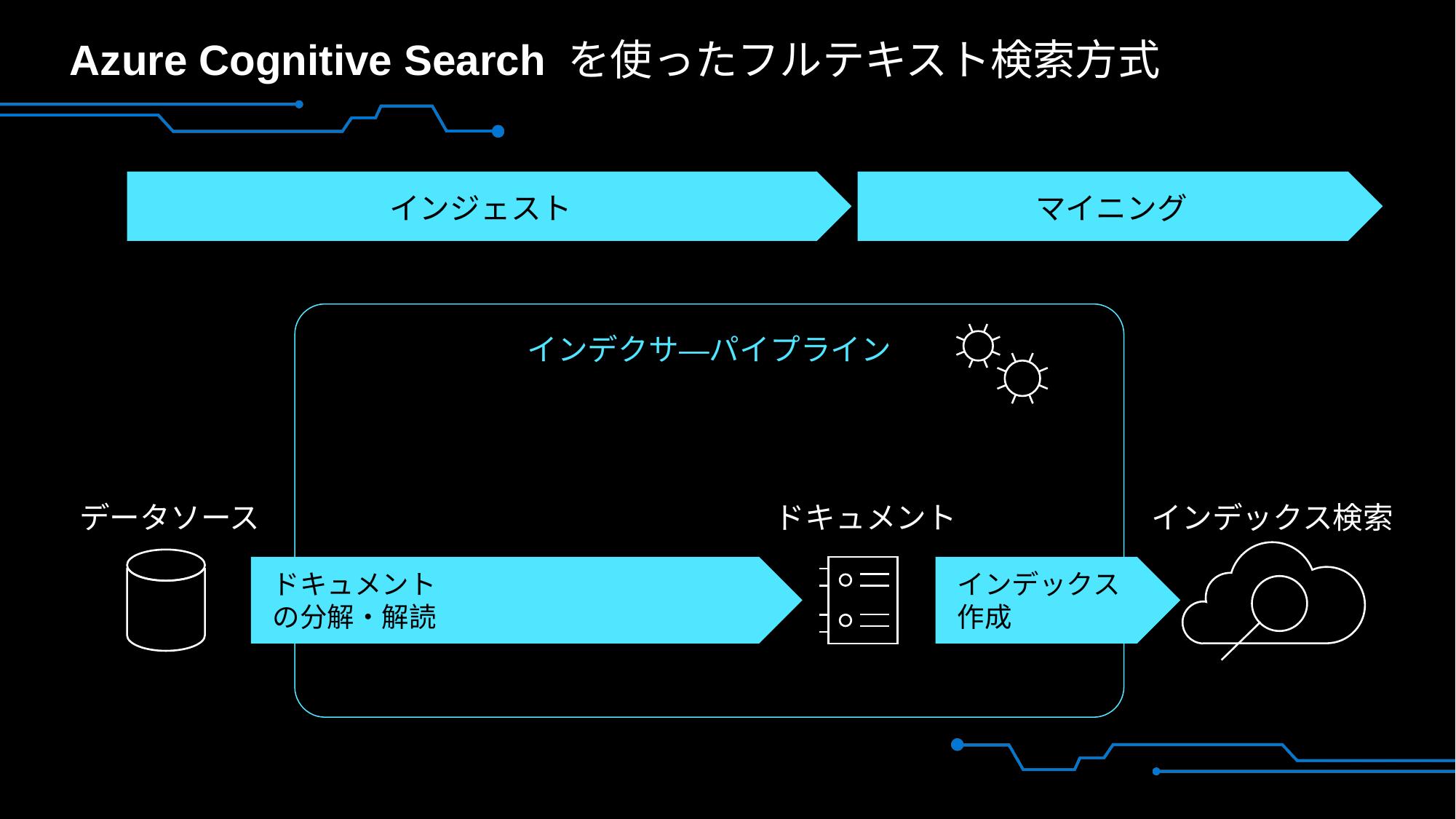

# Azure Cognitive Search を使ったフルテキスト検索方式
マイニング
インジェスト
インデクサ—パイプライン

ドキュメント
データソース
インデックス検索

ドキュメント
の分解・解読

インデックス
作成